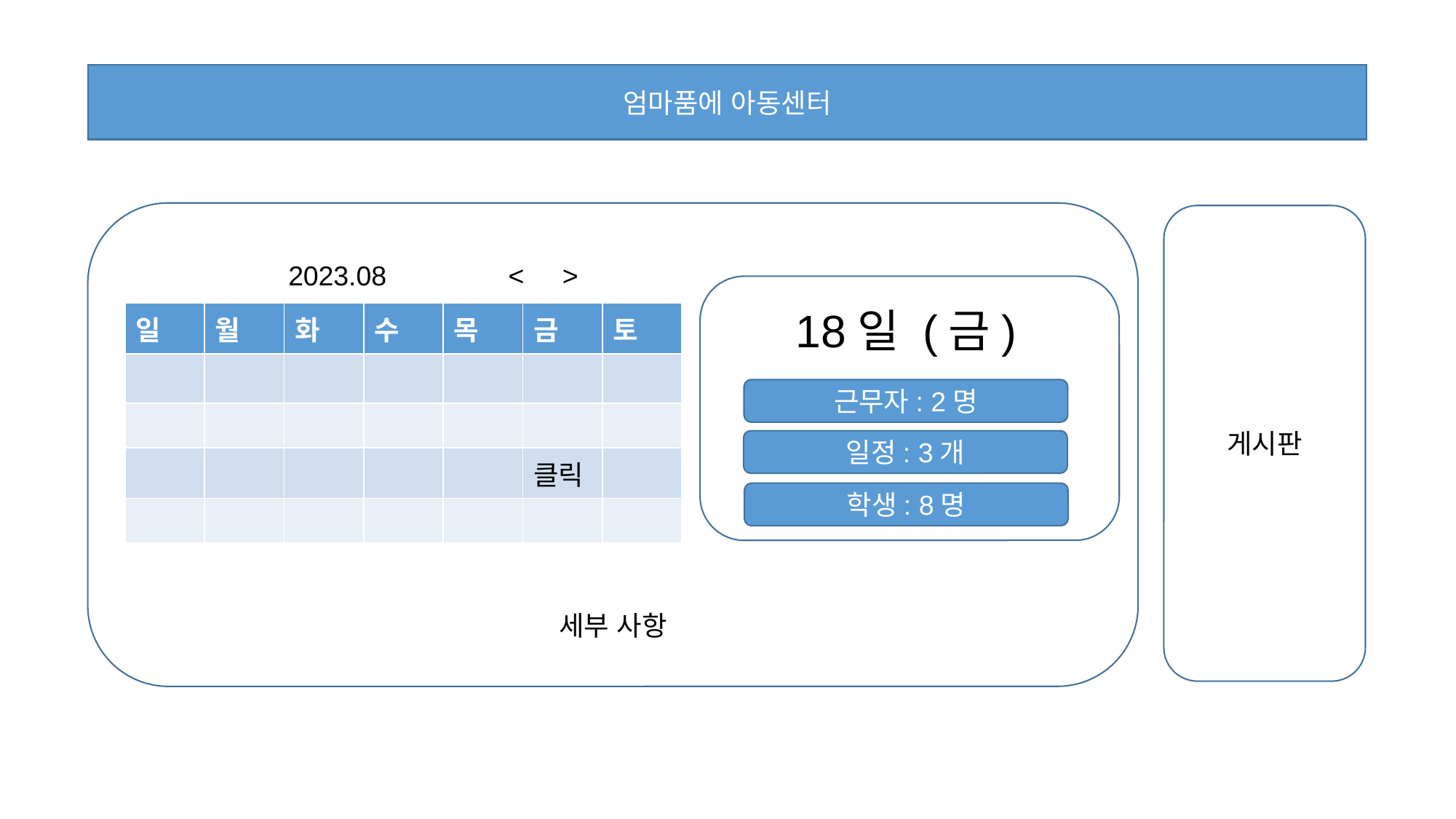

엄마품에 아동센터

세부 사항

게시판

                    2023.08                <     >

18일 (금)
| 일 | 월 | 화 | 수 | 목 | 금 | 토 |
| --- | --- | --- | --- | --- | --- | --- |
|  |  |  |  |  |  |  |
|  |  |  |  |  |  |  |
|  |  |  |  |  | 클릭 |  |
|  |  |  |  |  |  |  |
근무자: 2명
일정: 3개
학생: 8명